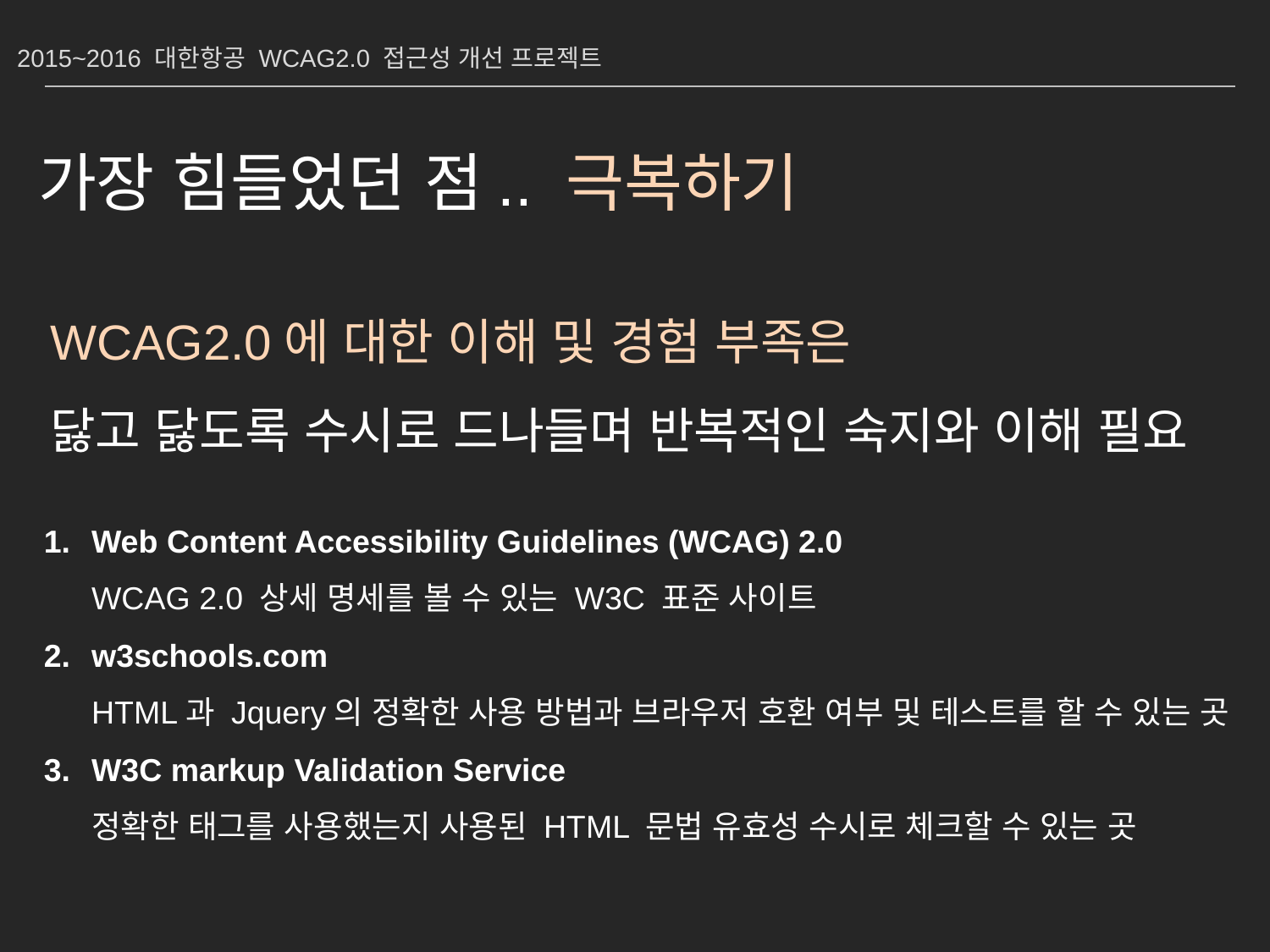

2015~2016 대한항공 WCAG2.0 접근성 개선 프로젝트
가장 힘들었던 점.. 극복하기
WCAG2.0에 대한 이해 및 경험 부족은
닳고 닳도록 수시로 드나들며 반복적인 숙지와 이해 필요
Web Content Accessibility Guidelines (WCAG) 2.0
WCAG 2.0 상세 명세를 볼 수 있는 W3C 표준 사이트
w3schools.com
HTML과 Jquery의 정확한 사용 방법과 브라우저 호환 여부 및 테스트를 할 수 있는 곳
W3C markup Validation Service
정확한 태그를 사용했는지 사용된 HTML 문법 유효성 수시로 체크할 수 있는 곳